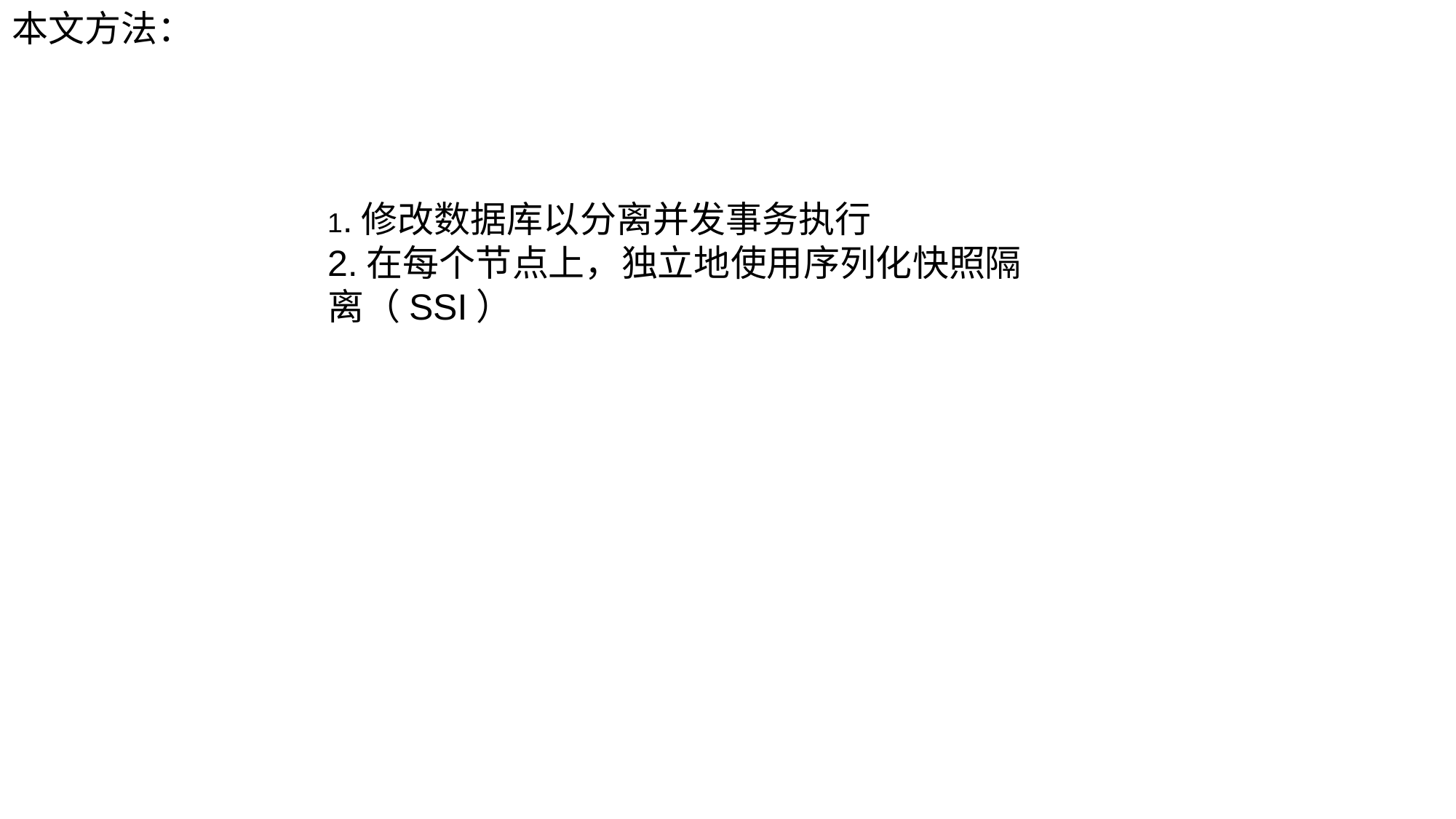

本文方法：
1.修改数据库以分离并发事务执行
2.在每个节点上，独立地使用序列化快照隔离（SSI）